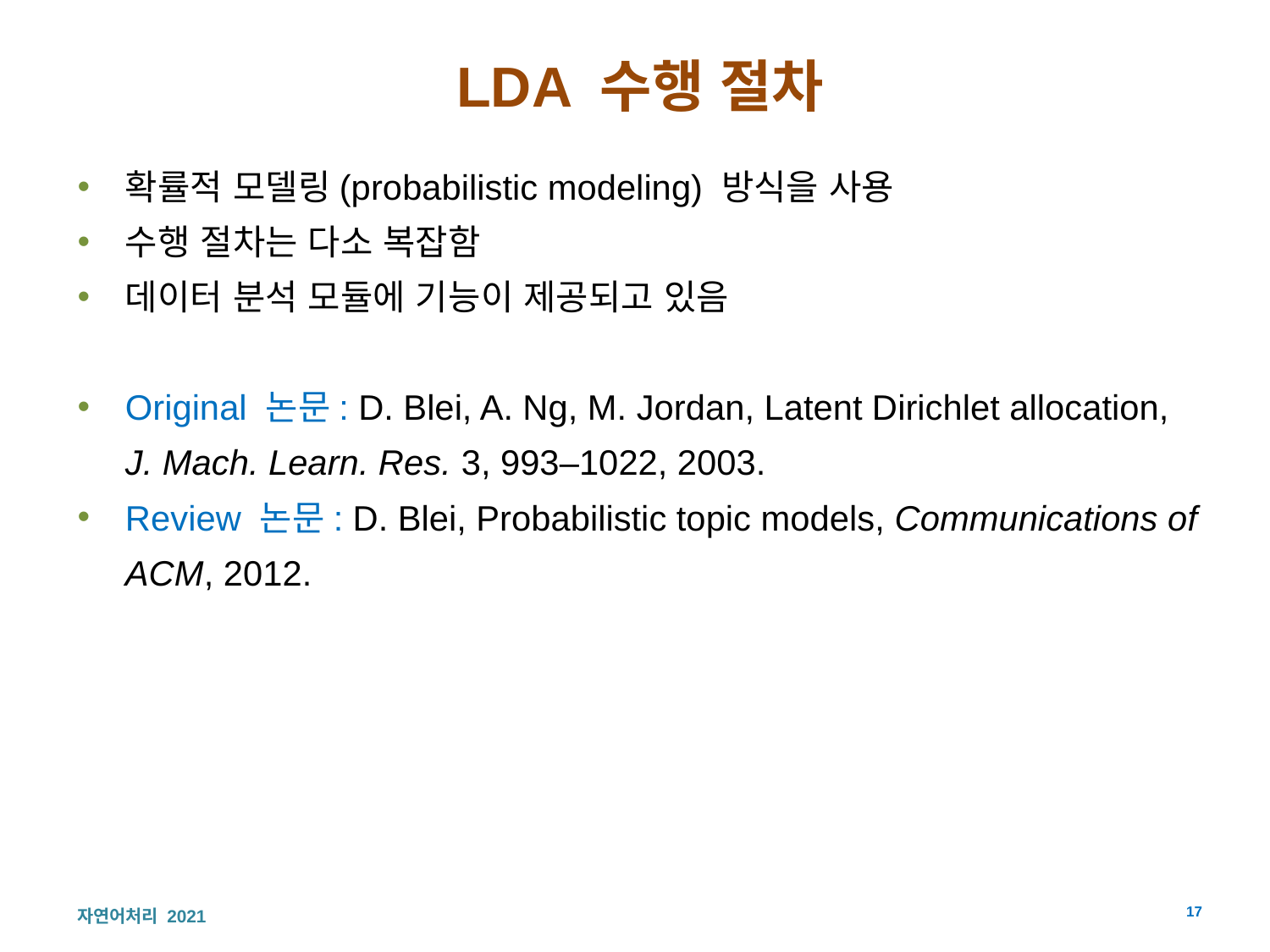

# LDA 수행 절차
확률적 모델링(probabilistic modeling) 방식을 사용
수행 절차는 다소 복잡함
데이터 분석 모듈에 기능이 제공되고 있음

Original 논문: D. Blei, A. Ng, M. Jordan, Latent Dirichlet allocation, J. Mach. Learn. Res. 3, 993–1022, 2003.
Review 논문: D. Blei, Probabilistic topic models, Communications of ACM, 2012.